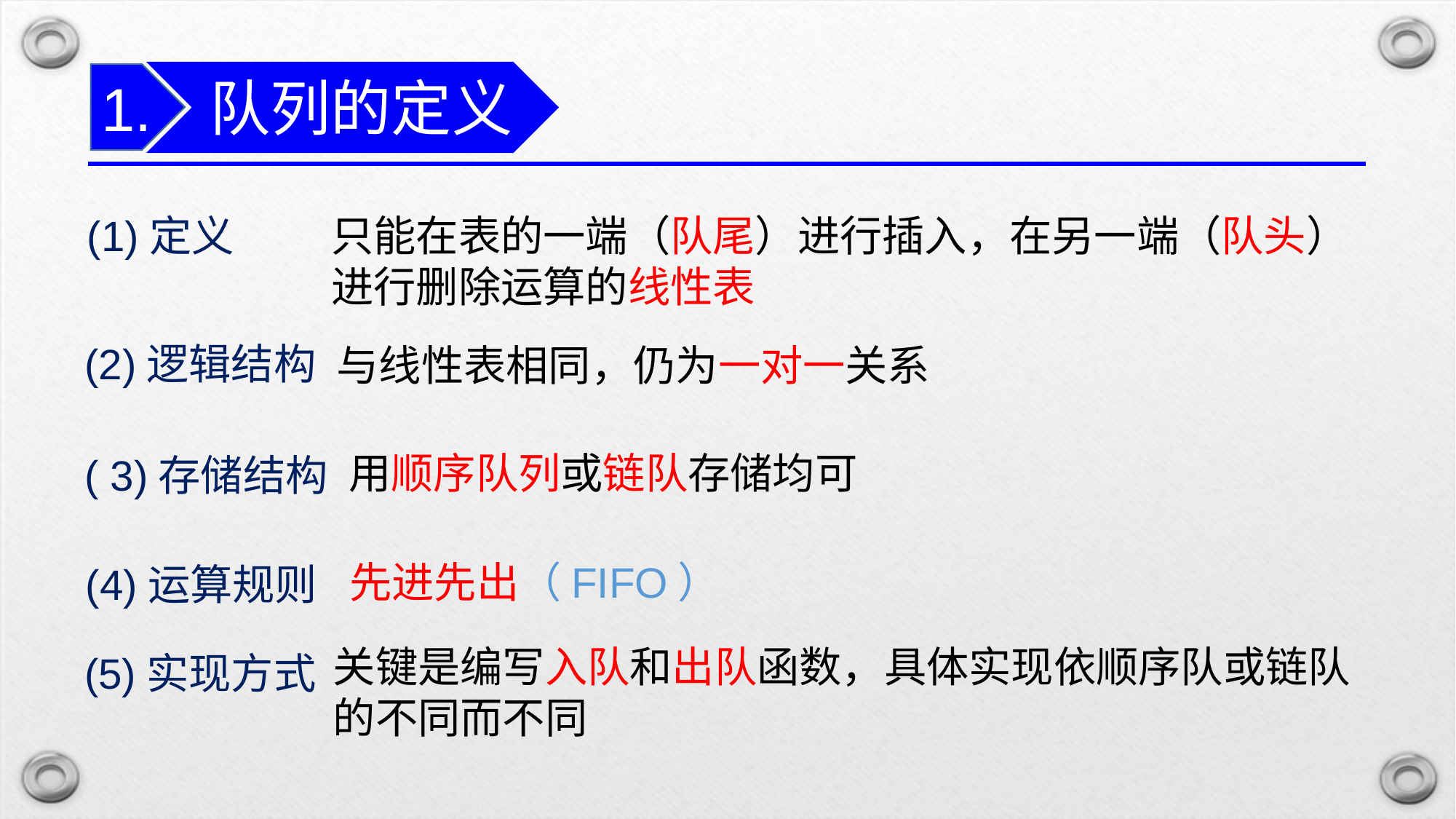

队列的定义

1.
(1)定义
只能在表的一端（队尾）进行插入，在另一端（队头）进行删除运算的线性表
(2)逻辑结构
与线性表相同，仍为一对一关系
( 3)存储结构
用顺序队列或链队存储均可
(4)运算规则
先进先出（FIFO）
(5)实现方式
关键是编写入队和出队函数，具体实现依顺序队或链队的不同而不同